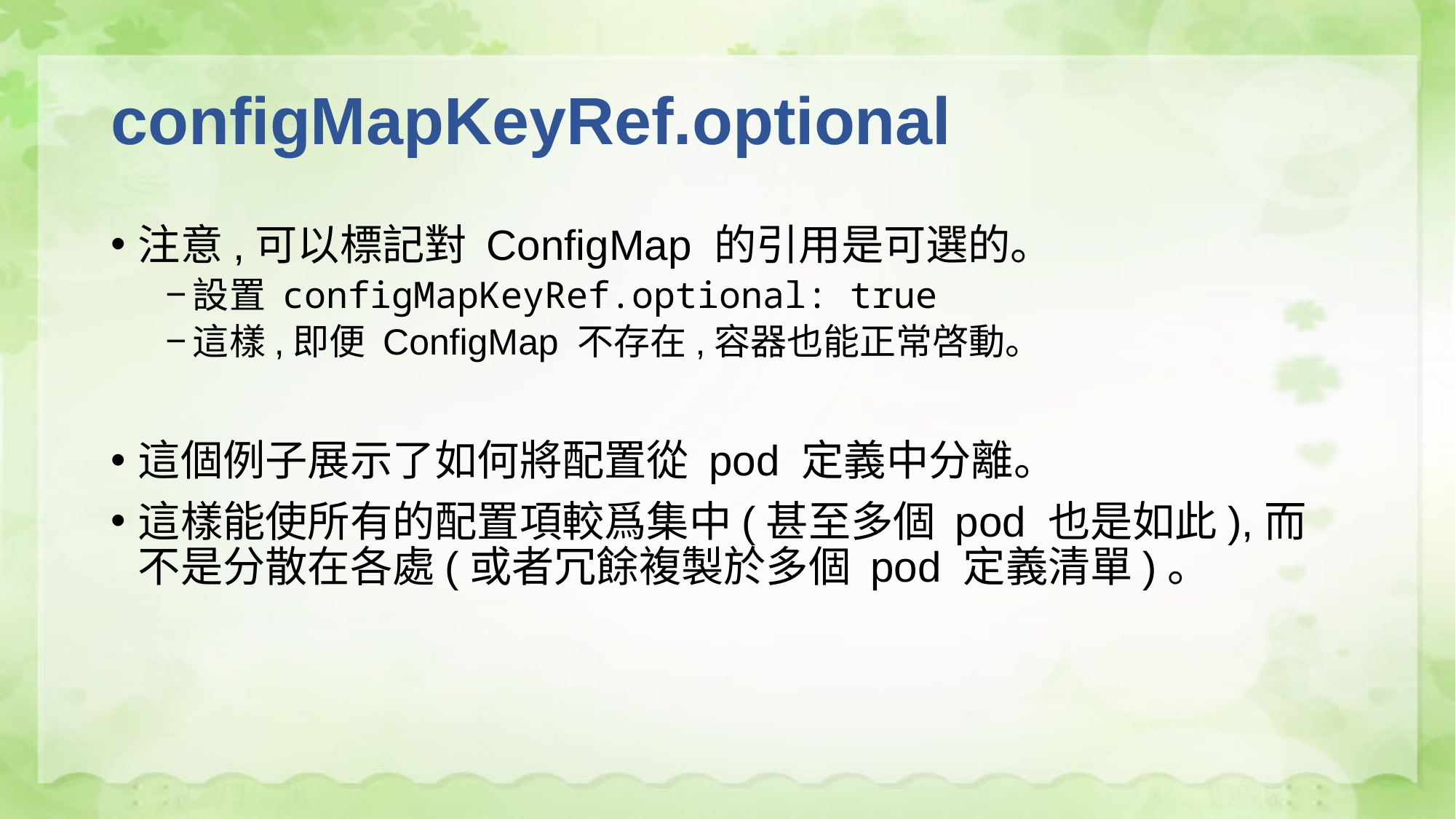

# configMapKeyRef.optional
注意,可以標記對 ConfigMap 的引用是可選的。
設置 configMapKeyRef.optional: true
這樣,即便 ConfigMap 不存在,容器也能正常啓動。

這個例子展示了如何將配置從 pod 定義中分離。
這樣能使所有的配置項較爲集中(甚至多個 pod 也是如此),而不是分散在各處(或者冗餘複製於多個 pod 定義清單)。